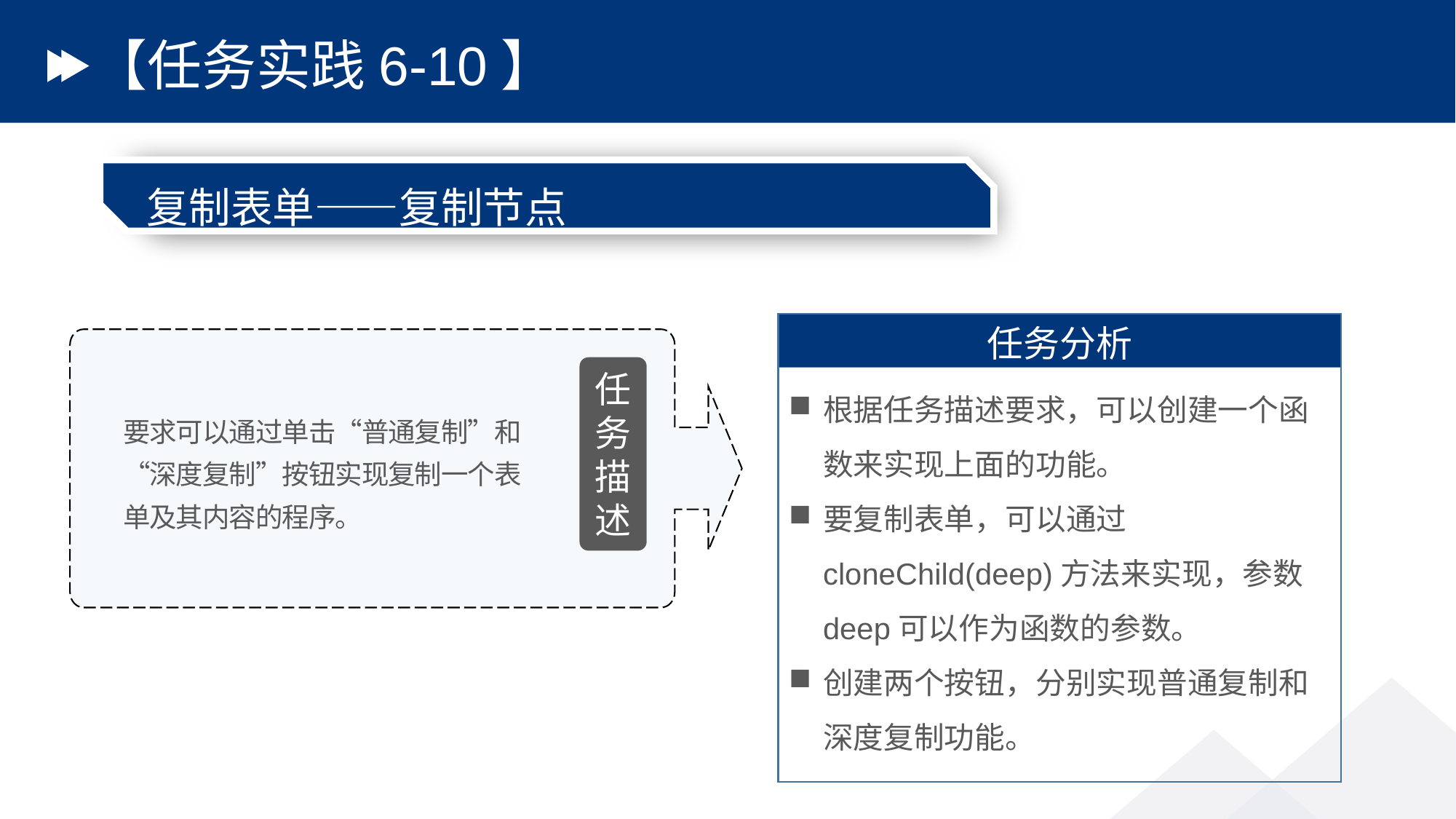

# 【任务实践6-10】
复制表单——复制节点

任务分析
根据任务描述要求，可以创建一个函数来实现上面的功能。
要复制表单，可以通过cloneChild(deep)方法来实现，参数deep可以作为函数的参数。
创建两个按钮，分别实现普通复制和深度复制功能。

任务描述
要求可以通过单击“普通复制”和“深度复制”按钮实现复制一个表单及其内容的程序。